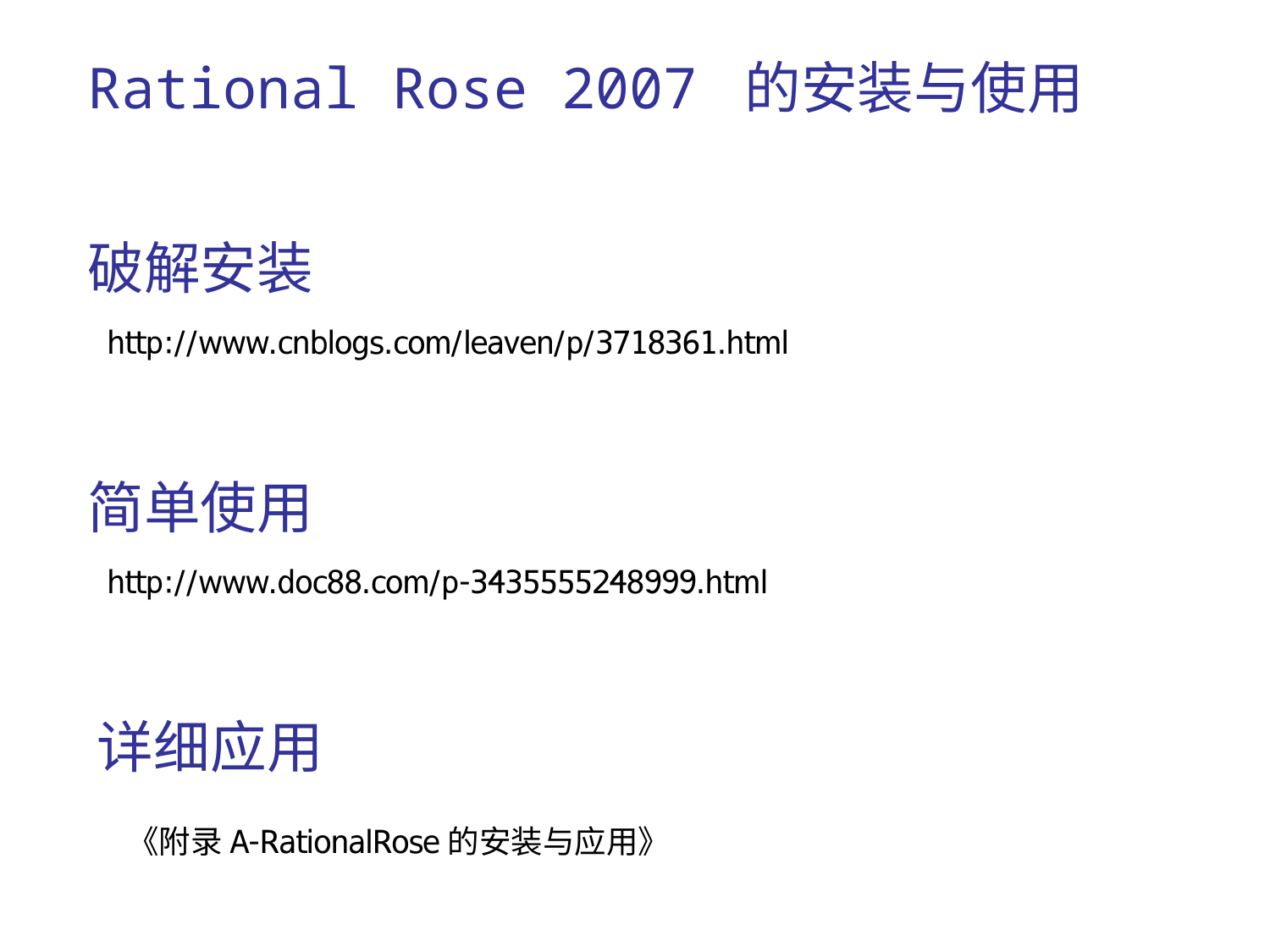

# Rational Rose 2007 的安装与使用
破解安装
http://www.cnblogs.com/leaven/p/3718361.html

简单使用
http://www.doc88.com/p-3435555248999.html
详细应用
《附录A-RationalRose的安装与应用》